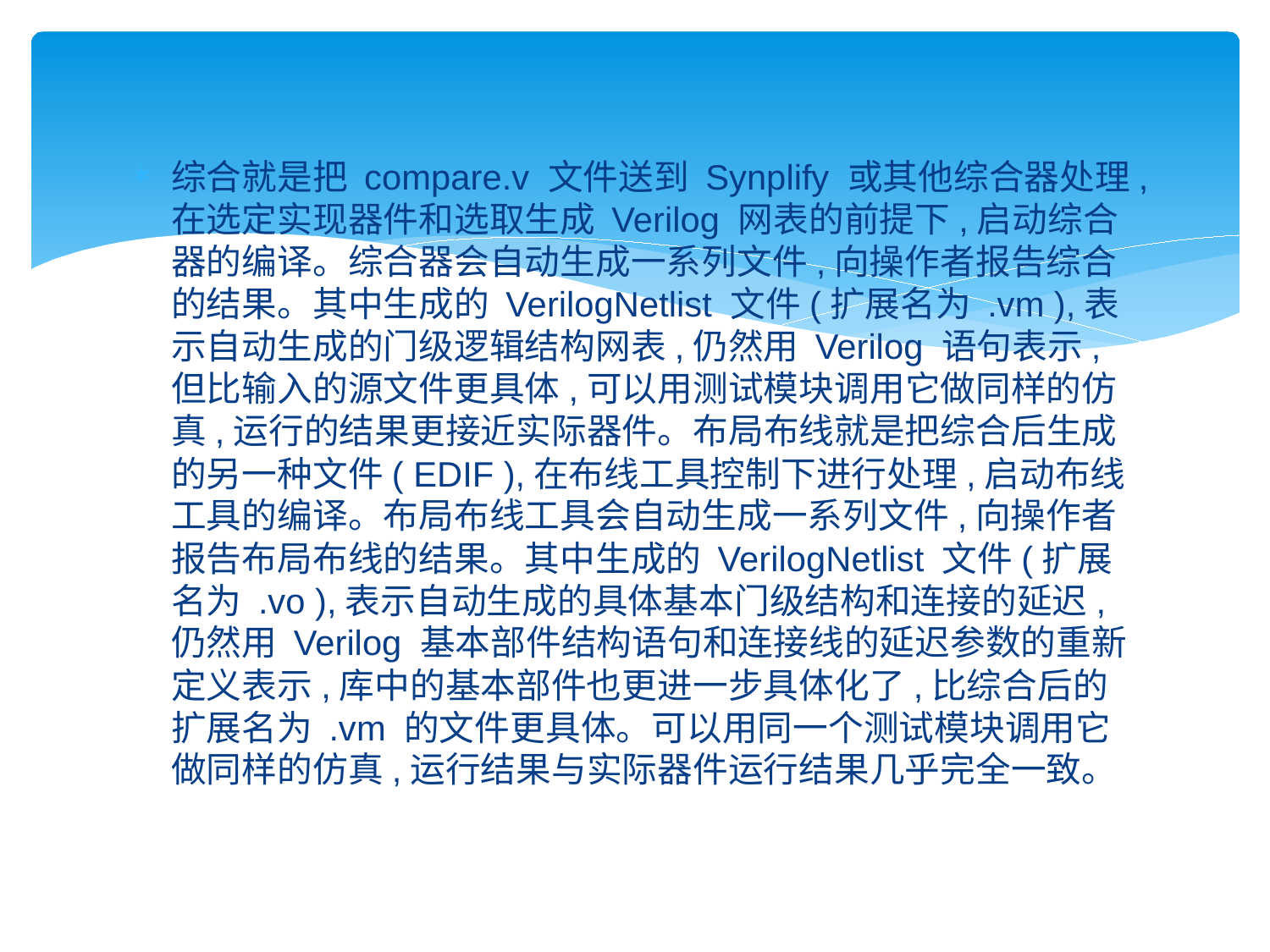

#
综合就是把 compare.v 文件送到 Synplify 或其他综合器处理,在选定实现器件和选取生成 Verilog 网表的前提下,启动综合器的编译。综合器会自动生成一系列文件,向操作者报告综合的结果。其中生成的 VerilogNetlist 文件(扩展名为 .vm ),表示自动生成的门级逻辑结构网表,仍然用 Verilog 语句表示,但比输入的源文件更具体,可以用测试模块调用它做同样的仿真,运行的结果更接近实际器件。布局布线就是把综合后生成的另一种文件( EDIF ),在布线工具控制下进行处理,启动布线工具的编译。布局布线工具会自动生成一系列文件,向操作者报告布局布线的结果。其中生成的 VerilogNetlist 文件(扩展名为 .vo ),表示自动生成的具体基本门级结构和连接的延迟,仍然用 Verilog 基本部件结构语句和连接线的延迟参数的重新定义表示,库中的基本部件也更进一步具体化了,比综合后的扩展名为 .vm 的文件更具体。可以用同一个测试模块调用它做同样的仿真,运行结果与实际器件运行结果几乎完全一致。